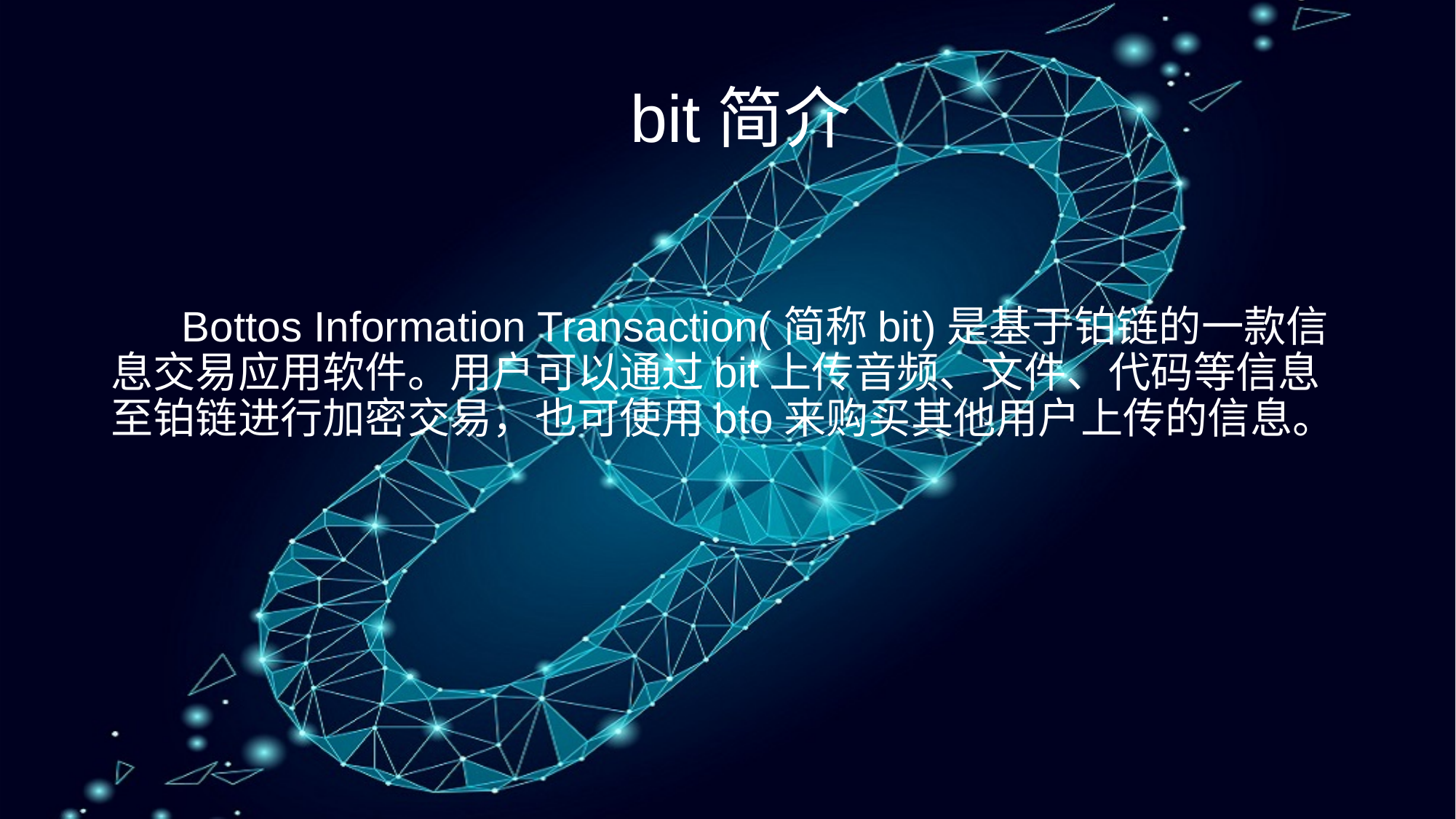

# bit简介
      Bottos Information Transaction(简称bit)是基于铂链的一款信息交易应用软件。用户可以通过bit上传音频、文件、代码等信息至铂链进行加密交易，也可使用bto来购买其他用户上传的信息。